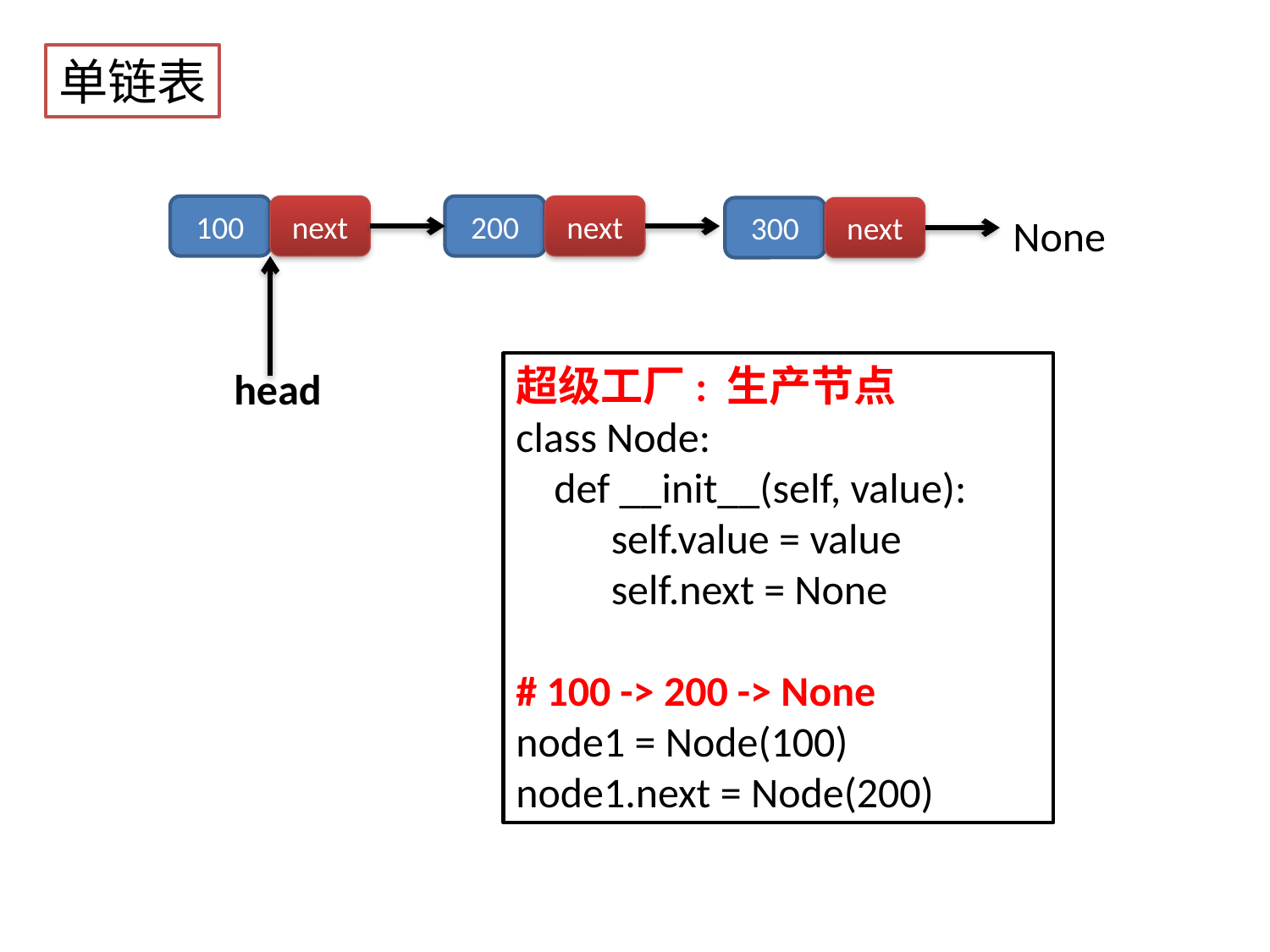

单链表
100
next
200
next
300
next
None
超级工厂: 生产节点
class Node:
    def __init__(self, value):
          self.value = value
          self.next = None

# 100 -> 200 -> None
node1 = Node(100)
node1.next = Node(200)
head